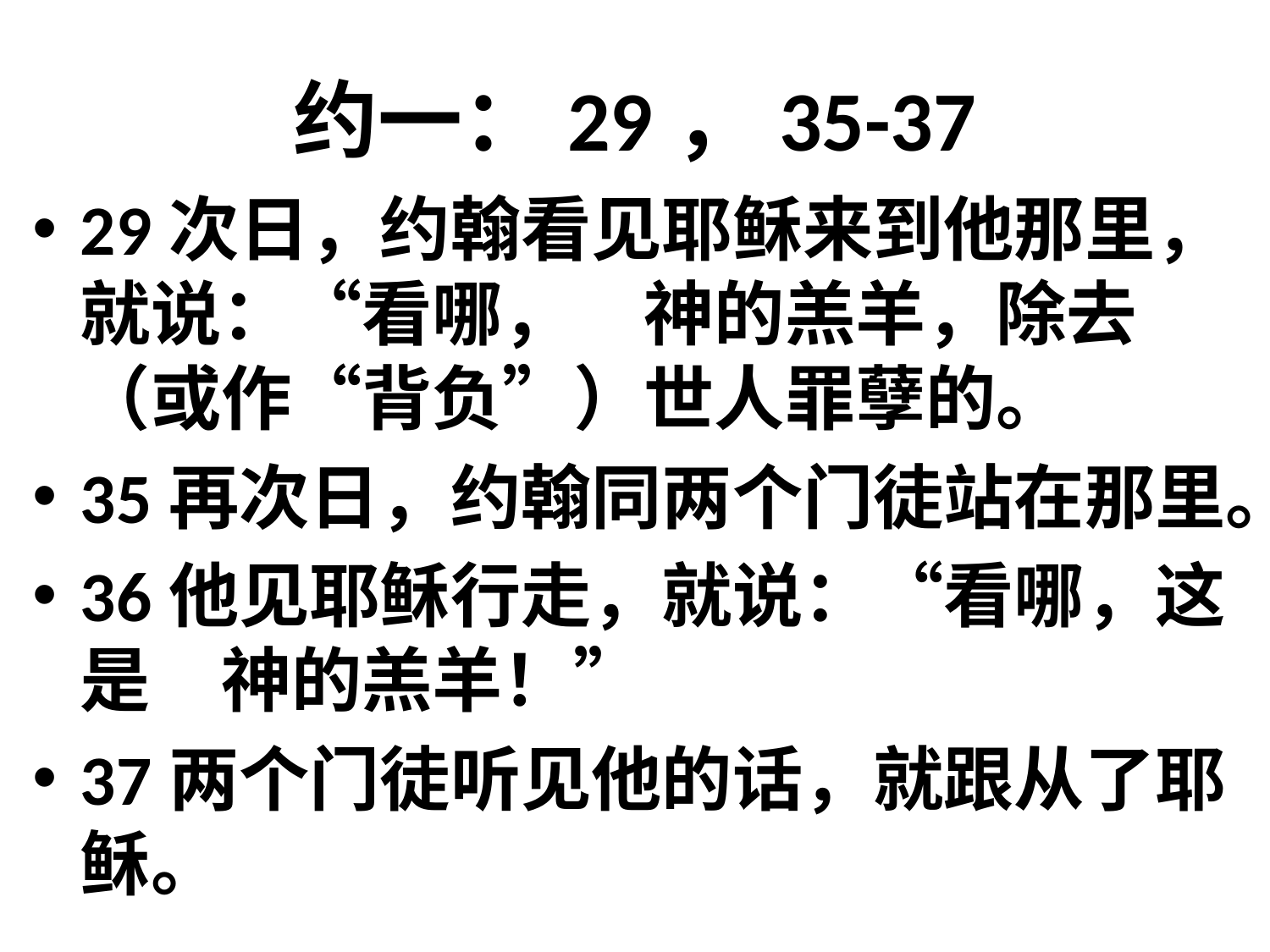

# 约一：29，35-37
29次日，约翰看见耶稣来到他那里，就说：“看哪，　神的羔羊，除去（或作“背负”）世人罪孽的。
35再次日，约翰同两个门徒站在那里。
36他见耶稣行走，就说：“看哪，这是　神的羔羊！”
37两个门徒听见他的话，就跟从了耶稣。